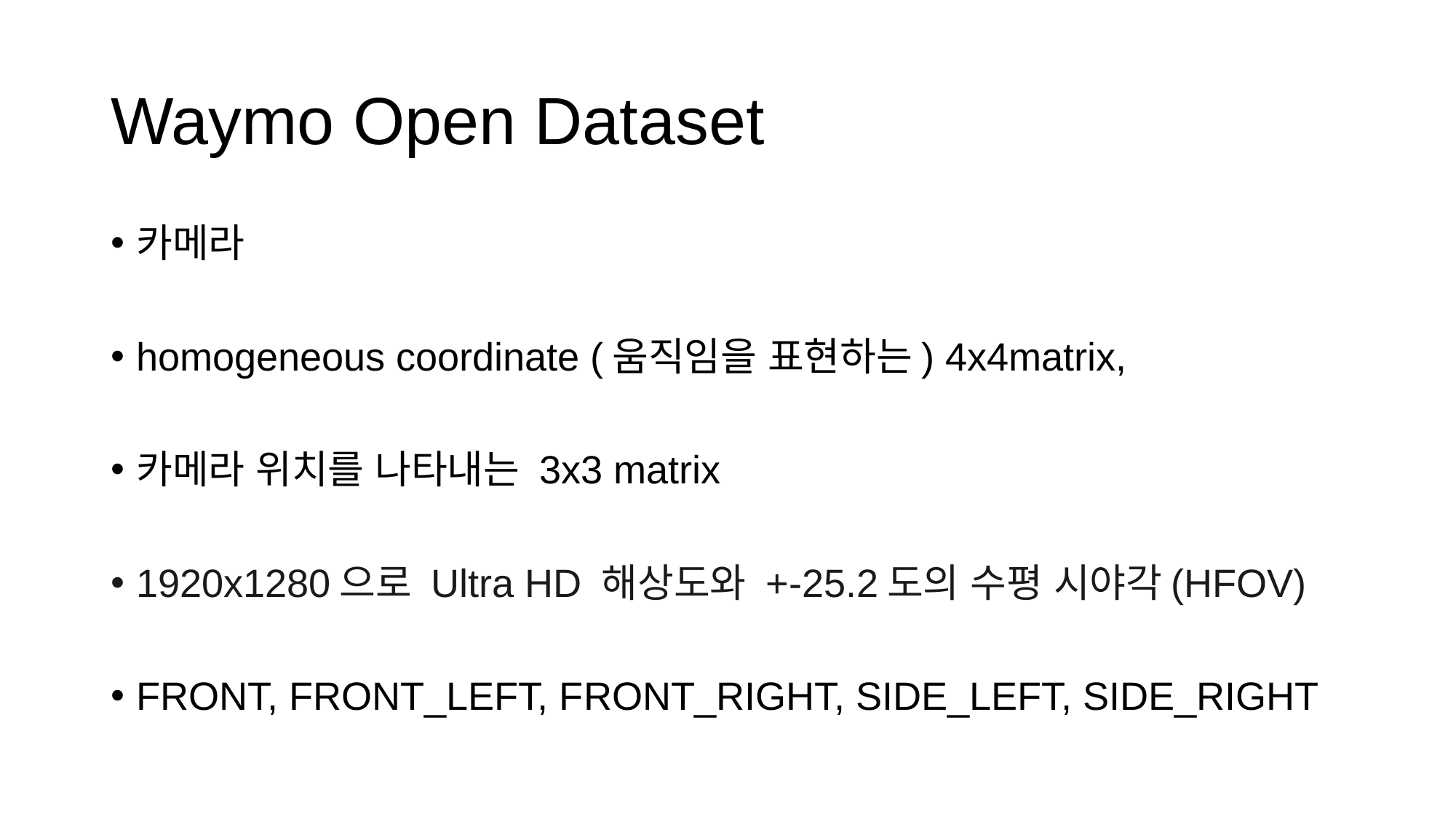

# Waymo Open Dataset
카메라

homogeneous coordinate (움직임을 표현하는) 4x4matrix,

카메라 위치를 나타내는 3x3 matrix

1920x1280으로 Ultra HD 해상도와 +-25.2도의 수평 시야각(HFOV)

FRONT, FRONT_LEFT, FRONT_RIGHT, SIDE_LEFT, SIDE_RIGHT